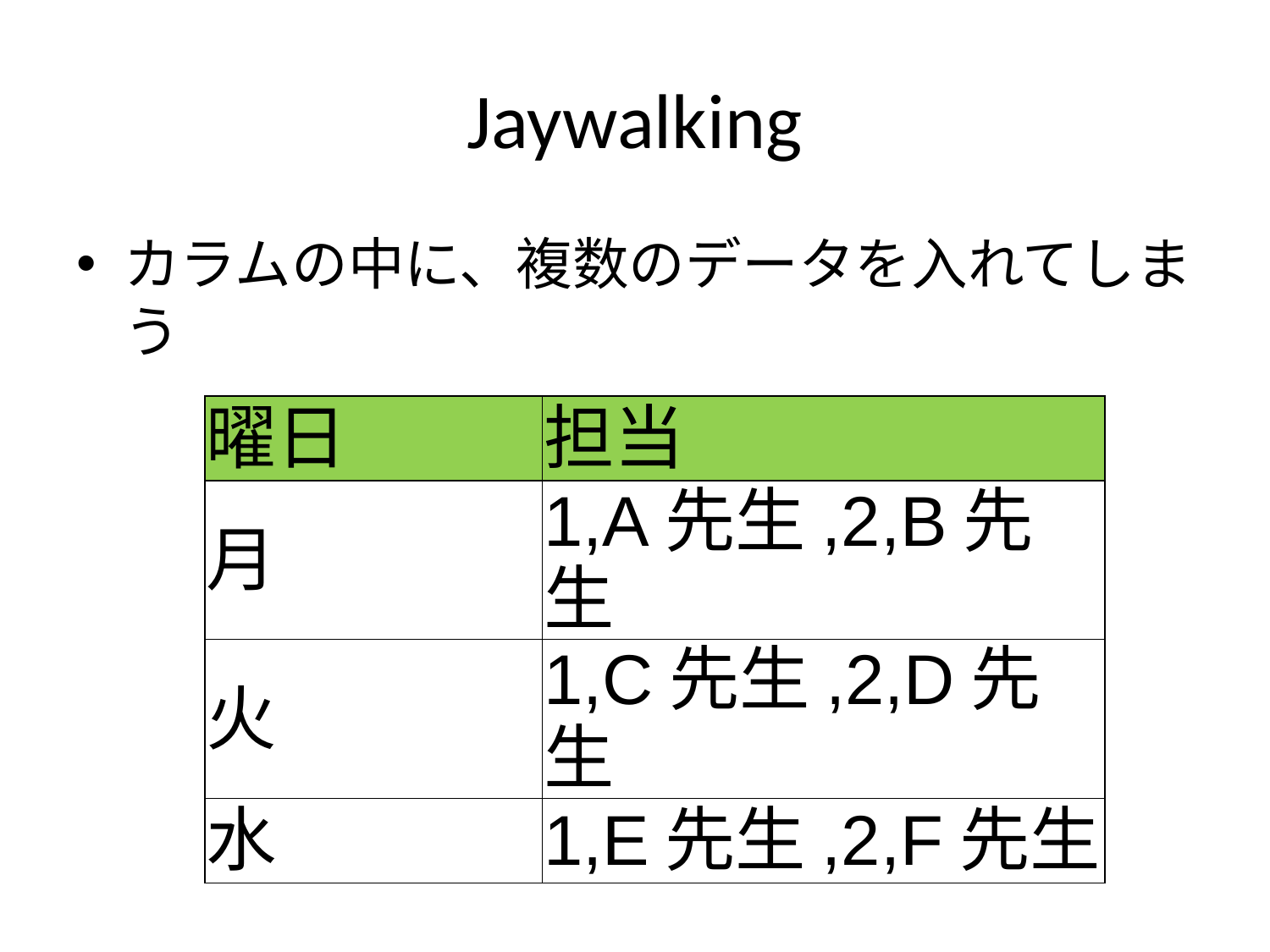

# Jaywalking
カラムの中に、複数のデータを入れてしまう

| 曜日 | 担当 |
| --- | --- |
| 月 | 1,A先生,2,B先生 |
| 火 | 1,C先生,2,D先生 |
| 水 | 1,E先生,2,F先生 |